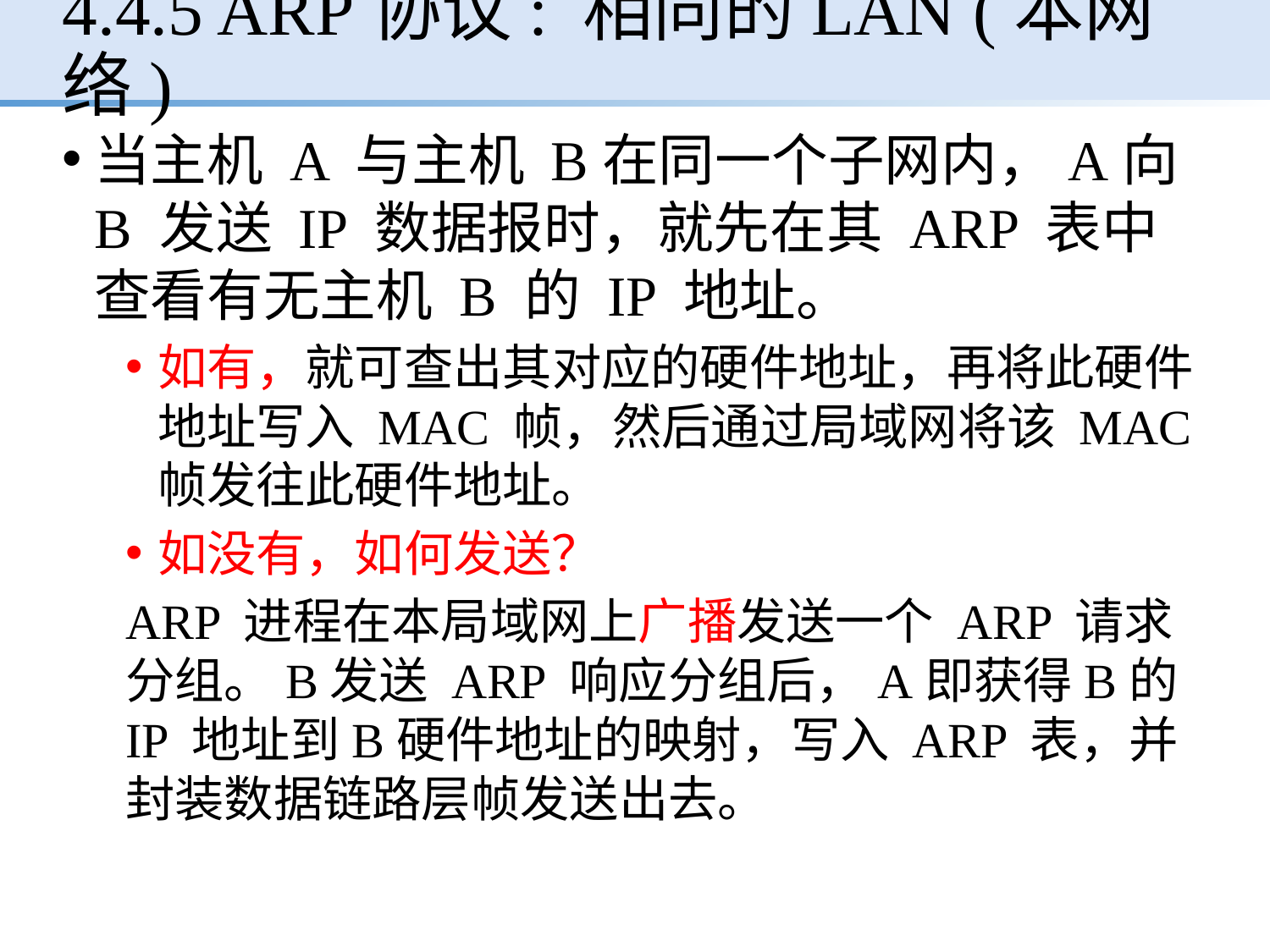

# 4.4.5 ARP协议: 相同的LAN (本网络)
当主机 A 与主机 B在同一个子网内，A向B 发送 IP 数据报时，就先在其 ARP 表中查看有无主机 B 的 IP 地址。
如有，就可查出其对应的硬件地址，再将此硬件地址写入 MAC 帧，然后通过局域网将该 MAC 帧发往此硬件地址。
如没有，如何发送？
ARP 进程在本局域网上广播发送一个 ARP 请求分组。B发送 ARP 响应分组后，A即获得B的IP 地址到B硬件地址的映射，写入 ARP 表，并封装数据链路层帧发送出去。